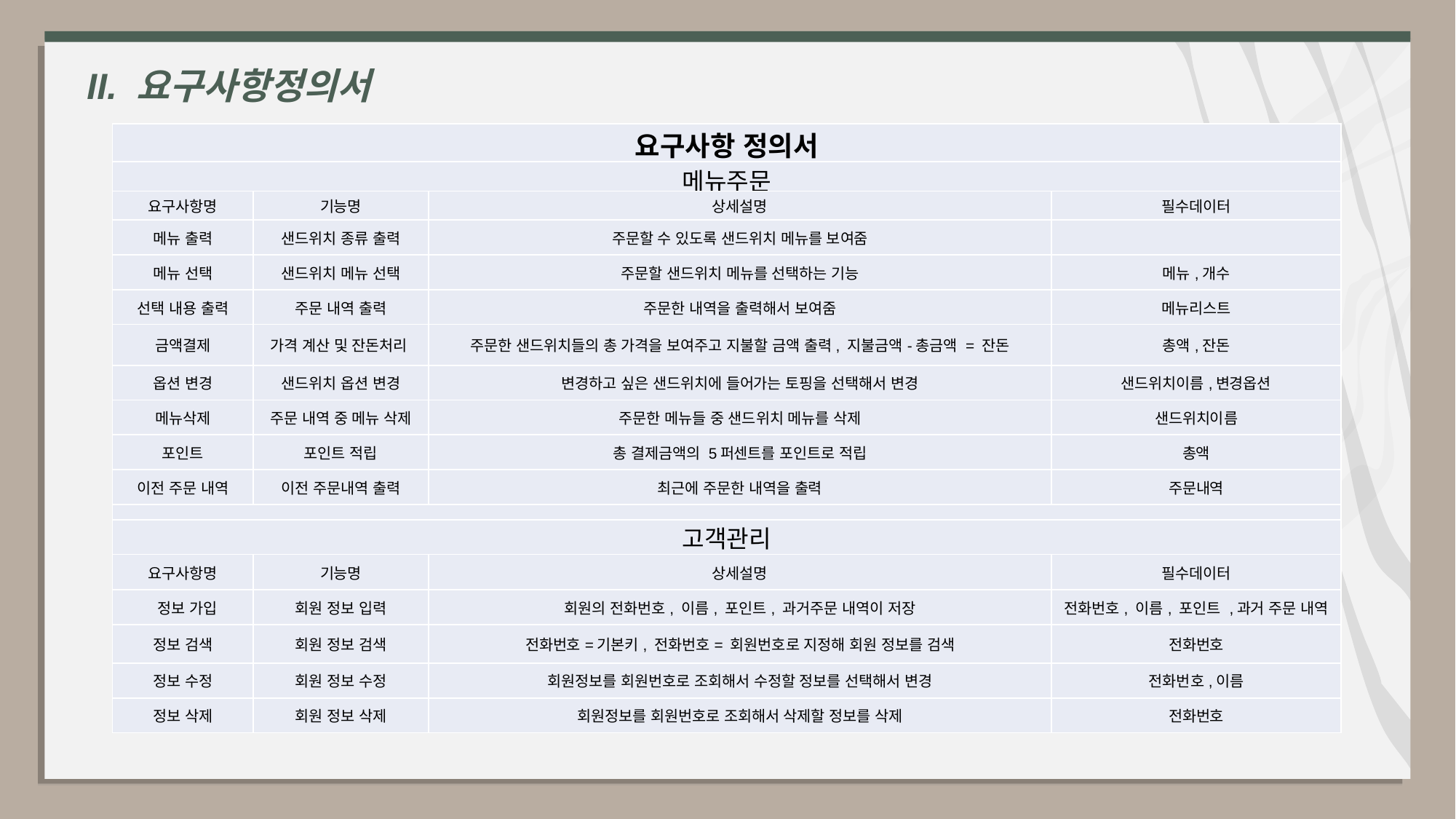

II. 요구사항정의서
| 요구사항 정의서 |  |  |  |
| --- | --- | --- | --- |
| 메뉴주문 |  |  |  |
| 요구사항명 | 기능명 | 상세설명 | 필수데이터 |
| 메뉴 출력 | 샌드위치 종류 출력 | 주문할 수 있도록 샌드위치 메뉴를 보여줌 |  |
| 메뉴 선택 | 샌드위치 메뉴 선택 | 주문할 샌드위치 메뉴를 선택하는 기능 | 메뉴,개수 |
| 선택 내용 출력 | 주문 내역 출력 | 주문한 내역을 출력해서 보여줌 | 메뉴리스트 |
| 금액결제 | 가격 계산 및 잔돈처리 | 주문한 샌드위치들의 총 가격을 보여주고 지불할 금액 출력, 지불금액-총금액 = 잔돈 | 총액,잔돈 |
| 옵션 변경 | 샌드위치 옵션 변경 | 변경하고 싶은 샌드위치에 들어가는 토핑을 선택해서 변경 | 샌드위치이름,변경옵션 |
| 메뉴삭제 | 주문 내역 중 메뉴 삭제 | 주문한 메뉴들 중 샌드위치 메뉴를 삭제 | 샌드위치이름 |
| 포인트 | 포인트 적립 | 총 결제금액의 5퍼센트를 포인트로 적립 | 총액 |
| 이전 주문 내역 | 이전 주문내역 출력 | 최근에 주문한 내역을 출력 | 주문내역 |
|  |  |  |  |
| 고객관리 |  |  |  |
| 요구사항명 | 기능명 | 상세설명 | 필수데이터 |
| 정보 가입 | 회원 정보 입력 | 회원의 전화번호, 이름, 포인트, 과거주문 내역이 저장 | 전화번호, 이름, 포인트 ,과거 주문 내역 |
| 정보 검색 | 회원 정보 검색 | 전화번호=기본키, 전화번호= 회원번호로 지정해 회원 정보를 검색 | 전화번호 |
| 정보 수정 | 회원 정보 수정 | 회원정보를 회원번호로 조회해서 수정할 정보를 선택해서 변경 | 전화번호,이름 |
| 정보 삭제 | 회원 정보 삭제 | 회원정보를 회원번호로 조회해서 삭제할 정보를 삭제 | 전화번호 |